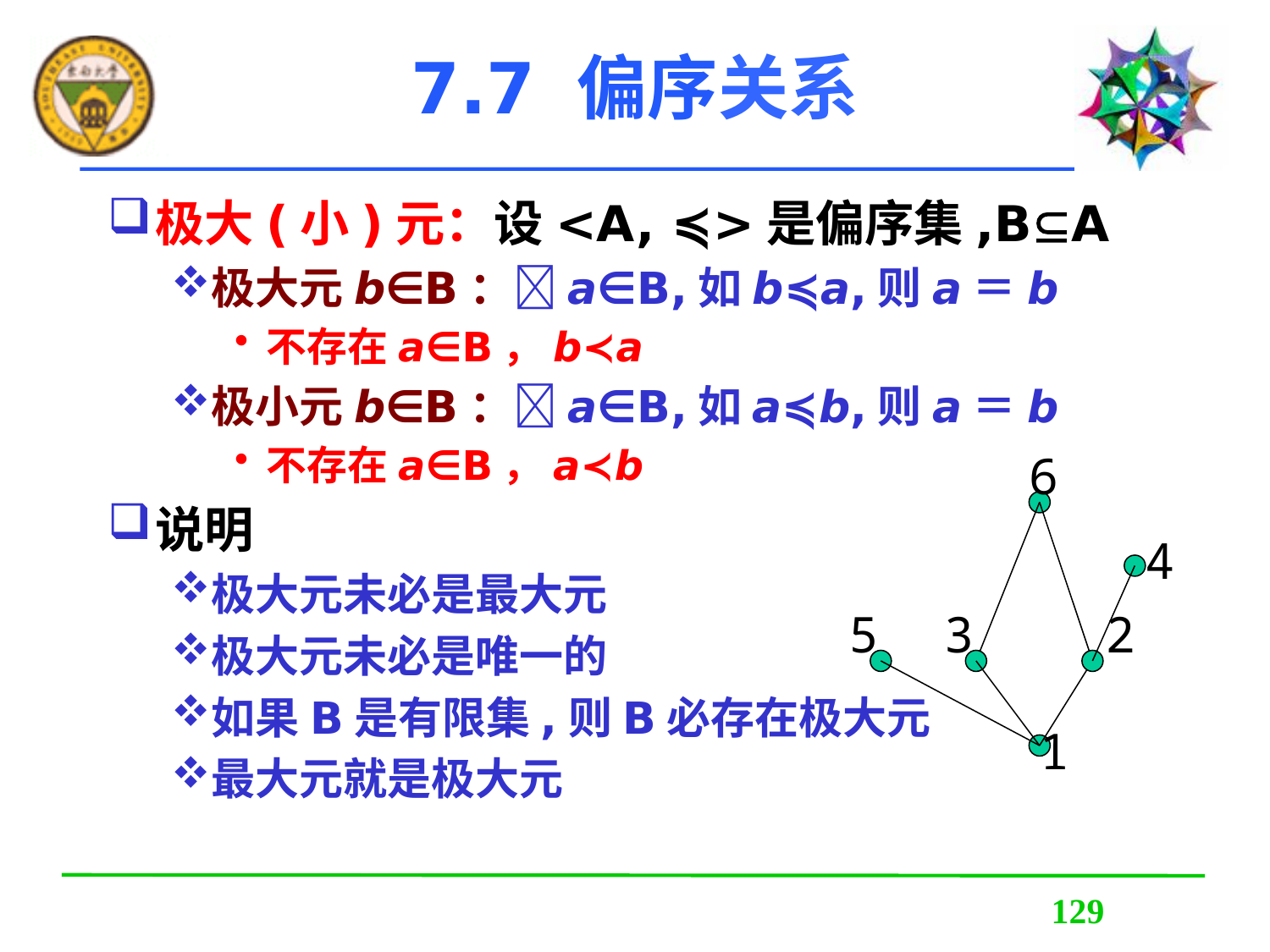

# 7.7 偏序关系
极大(小)元：设<A, ≼>是偏序集,B⊆A
极大元b∈B：∀a∈B,如b≼a,则a＝b
不存在a∈B，b≺a
极小元b∈B：∀a∈B,如a≼b,则a＝b
不存在a∈B，a≺b
说明
极大元未必是最大元
极大元未必是唯一的
如果B是有限集,则B必存在极大元
最大元就是极大元
6

4
5
3
2
1